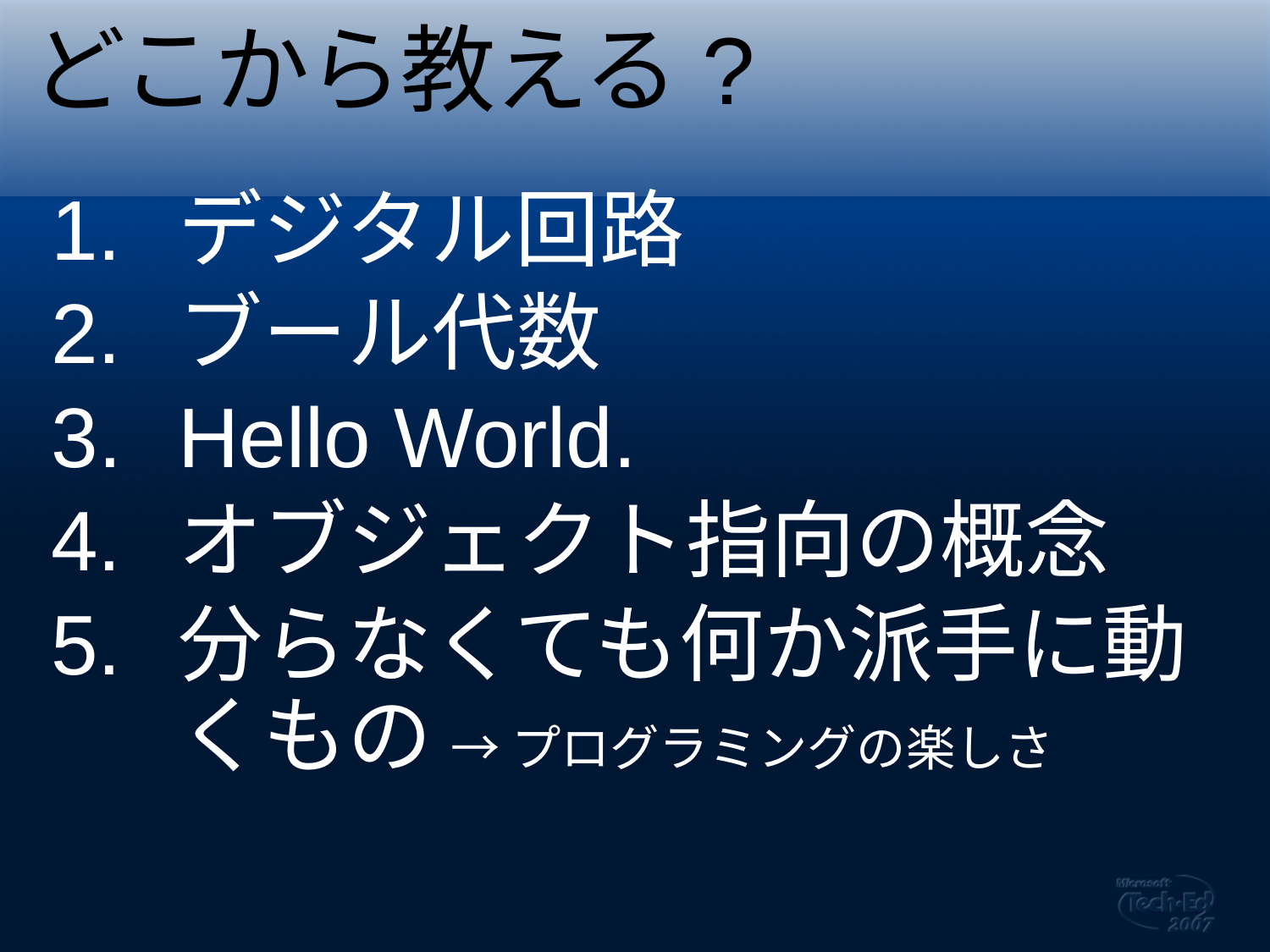

# どこから教える?
デジタル回路
ブール代数
Hello World.
オブジェクト指向の概念
分らなくても何か派手に動くもの → プログラミングの楽しさ